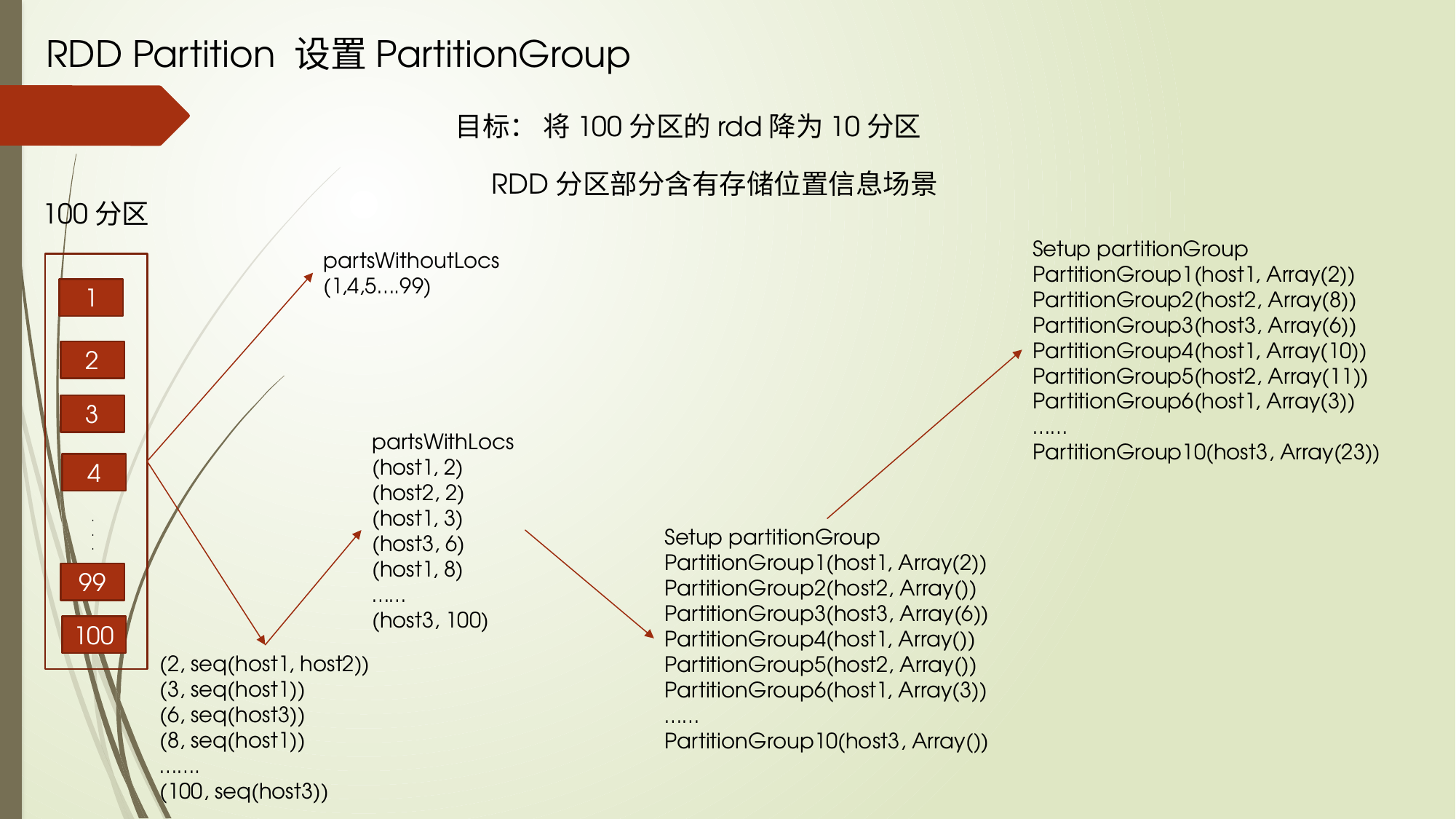

RDD Partition 设置PartitionGroup
目标： 将100分区的rdd降为10分区
RDD分区部分含有存储位置信息场景
100分区
Setup partitionGroup
PartitionGroup1(host1, Array(2))
PartitionGroup2(host2, Array(8))
PartitionGroup3(host3, Array(6))
PartitionGroup4(host1, Array(10))
PartitionGroup5(host2, Array(11))
PartitionGroup6(host1, Array(3))
……
PartitionGroup10(host3, Array(23))
partsWithoutLocs
(1,4,5….99)

1
2
3
partsWithLocs
(host1, 2)
(host2, 2)
(host1, 3)
(host3, 6)
(host1, 8)
……
(host3, 100)
4
.
.
.
Setup partitionGroup
PartitionGroup1(host1, Array(2))
PartitionGroup2(host2, Array())
PartitionGroup3(host3, Array(6))
PartitionGroup4(host1, Array())
PartitionGroup5(host2, Array())
PartitionGroup6(host1, Array(3))
……
PartitionGroup10(host3, Array())
99
100
(2, seq(host1, host2))
(3, seq(host1))
(6, seq(host3))
(8, seq(host1))
…….
(100, seq(host3))